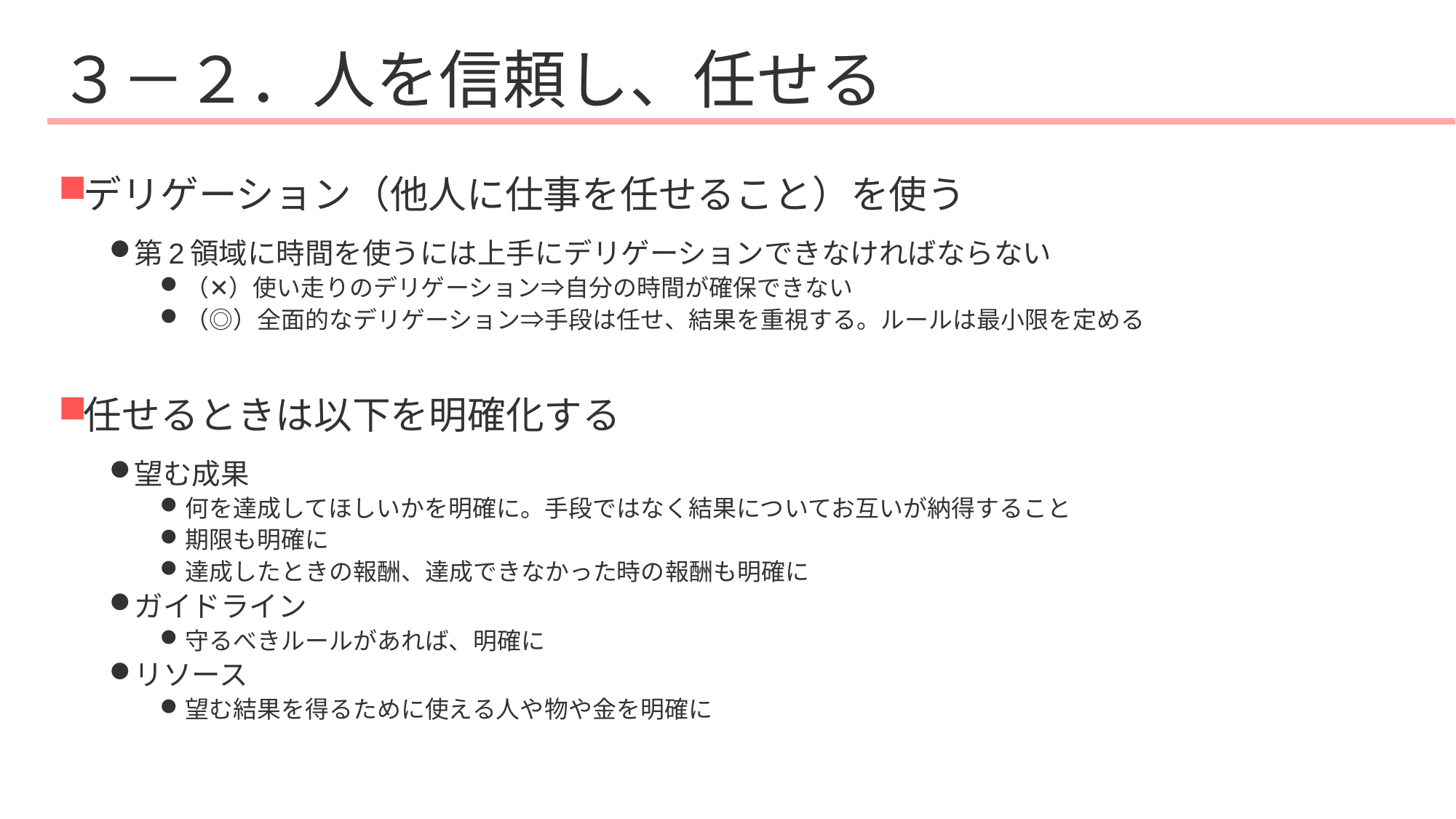

# ３－２．人を信頼し、任せる
デリゲーション（他人に仕事を任せること）を使う
第2領域に時間を使うには上手にデリゲーションできなければならない
（✕）使い走りのデリゲーション⇒自分の時間が確保できない
（◎）全面的なデリゲーション⇒手段は任せ、結果を重視する。ルールは最小限を定める
任せるときは以下を明確化する
望む成果
何を達成してほしいかを明確に。手段ではなく結果についてお互いが納得すること
期限も明確に
達成したときの報酬、達成できなかった時の報酬も明確に
ガイドライン
守るべきルールがあれば、明確に
リソース
望む結果を得るために使える人や物や金を明確に
38